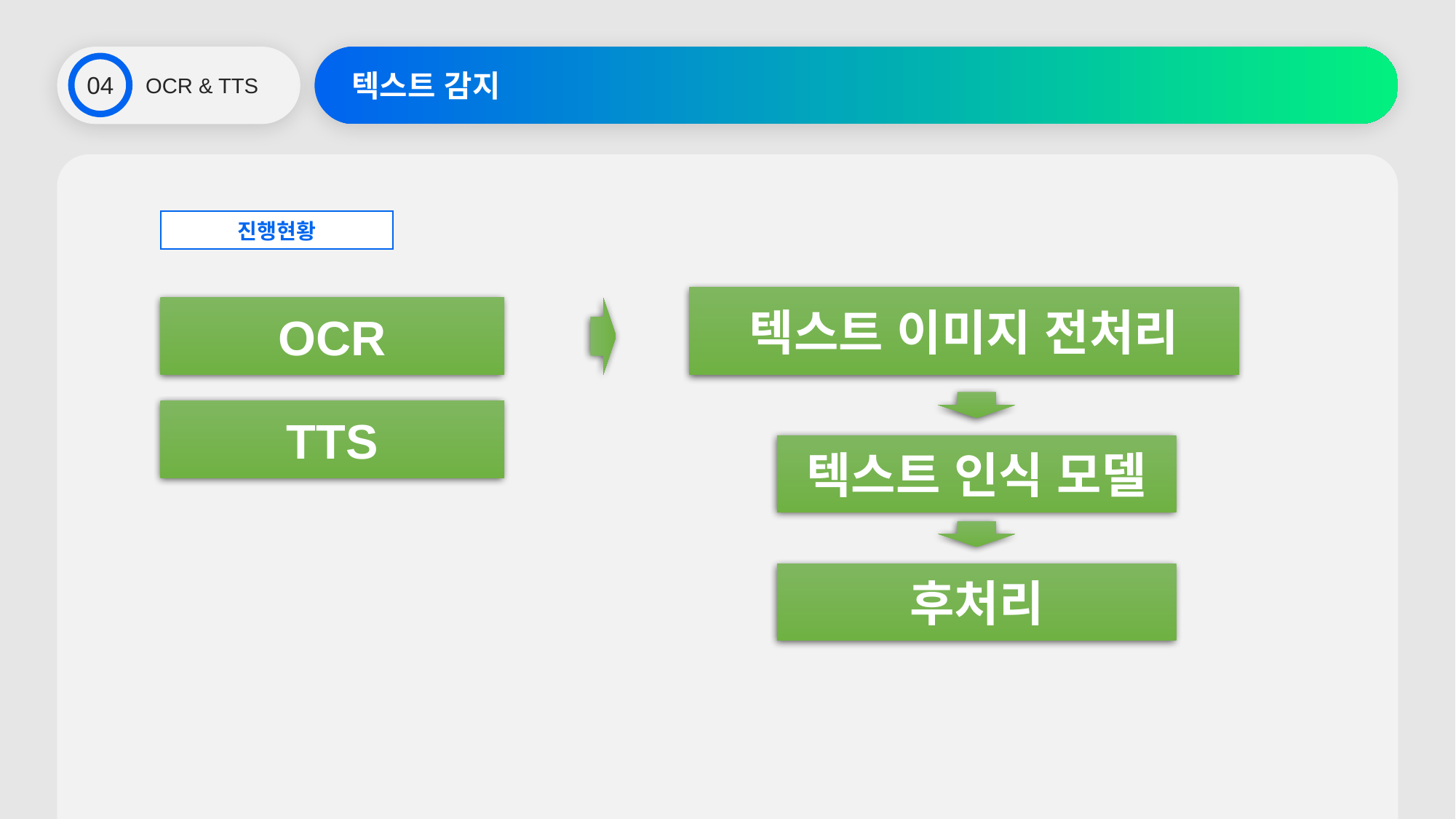

OCR & TTS
텍스트 감지
04

진행현황
텍스트 이미지 전처리
OCR

TTS
텍스트 인식 모델

후처리